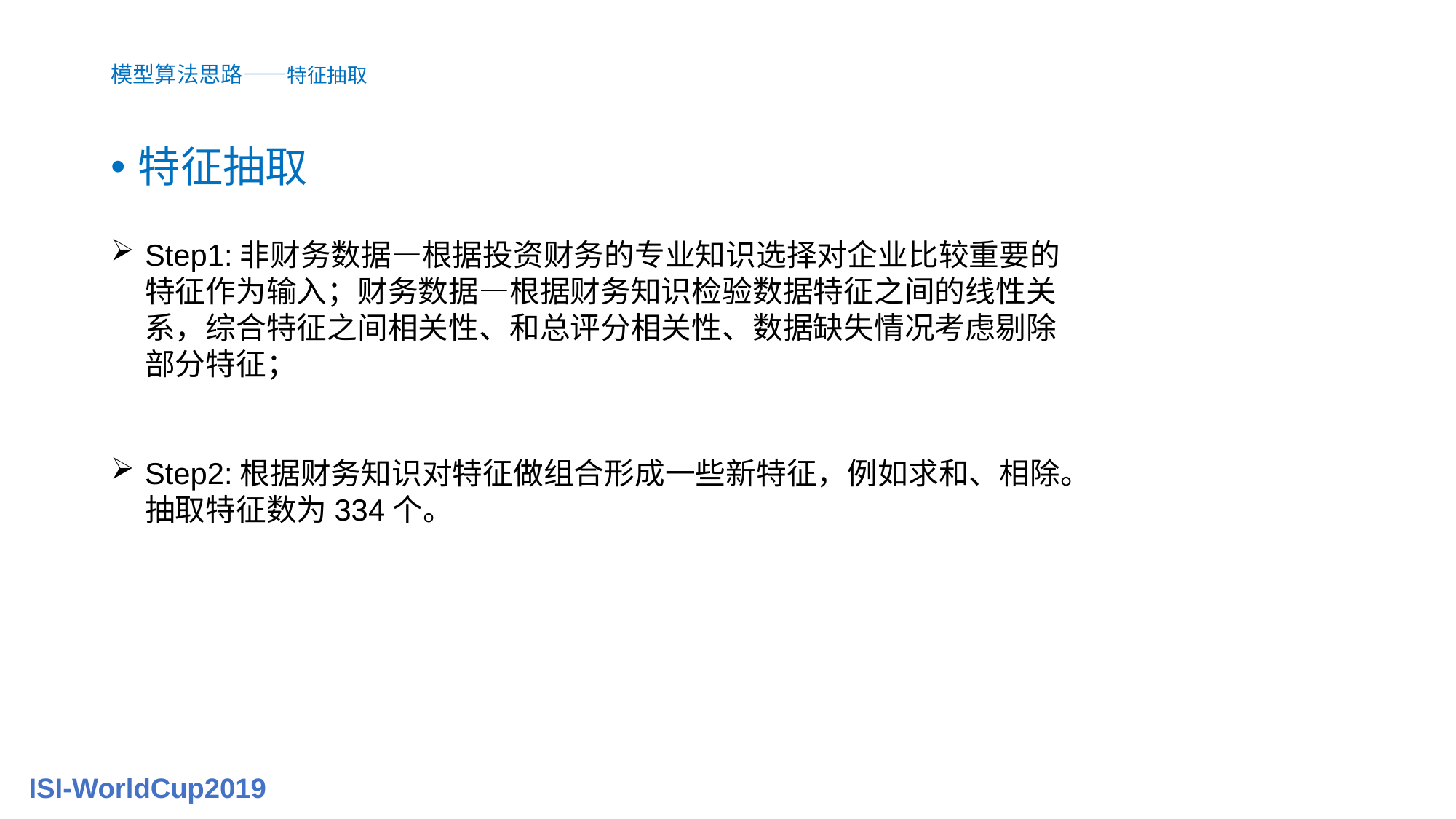

# 模型算法思路——特征抽取
特征抽取

Step1:非财务数据—根据投资财务的专业知识选择对企业比较重要的特征作为输入；财务数据—根据财务知识检验数据特征之间的线性关系，综合特征之间相关性、和总评分相关性、数据缺失情况考虑剔除部分特征；

Step2:根据财务知识对特征做组合形成一些新特征，例如求和、相除。抽取特征数为334个。
ISI-WorldCup2019